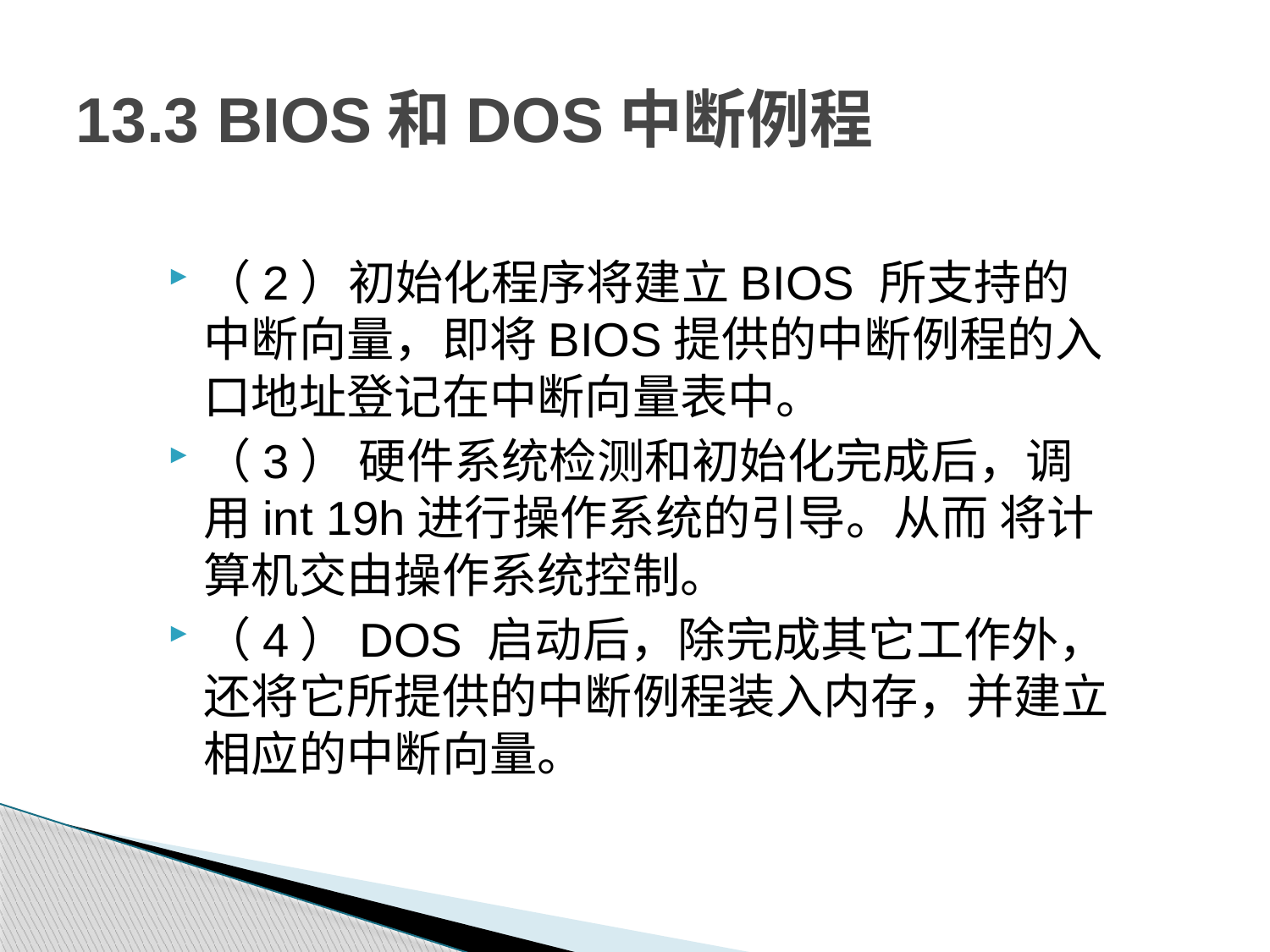

13.3 BIOS和DOS中断例程
（2）初始化程序将建立BIOS 所支持的中断向量，即将BIOS提供的中断例程的入口地址登记在中断向量表中。
（3） 硬件系统检测和初始化完成后，调用int 19h进行操作系统的引导。从而 将计算机交由操作系统控制。
（4）DOS 启动后，除完成其它工作外，还将它所提供的中断例程装入内存，并建立相应的中断向量。